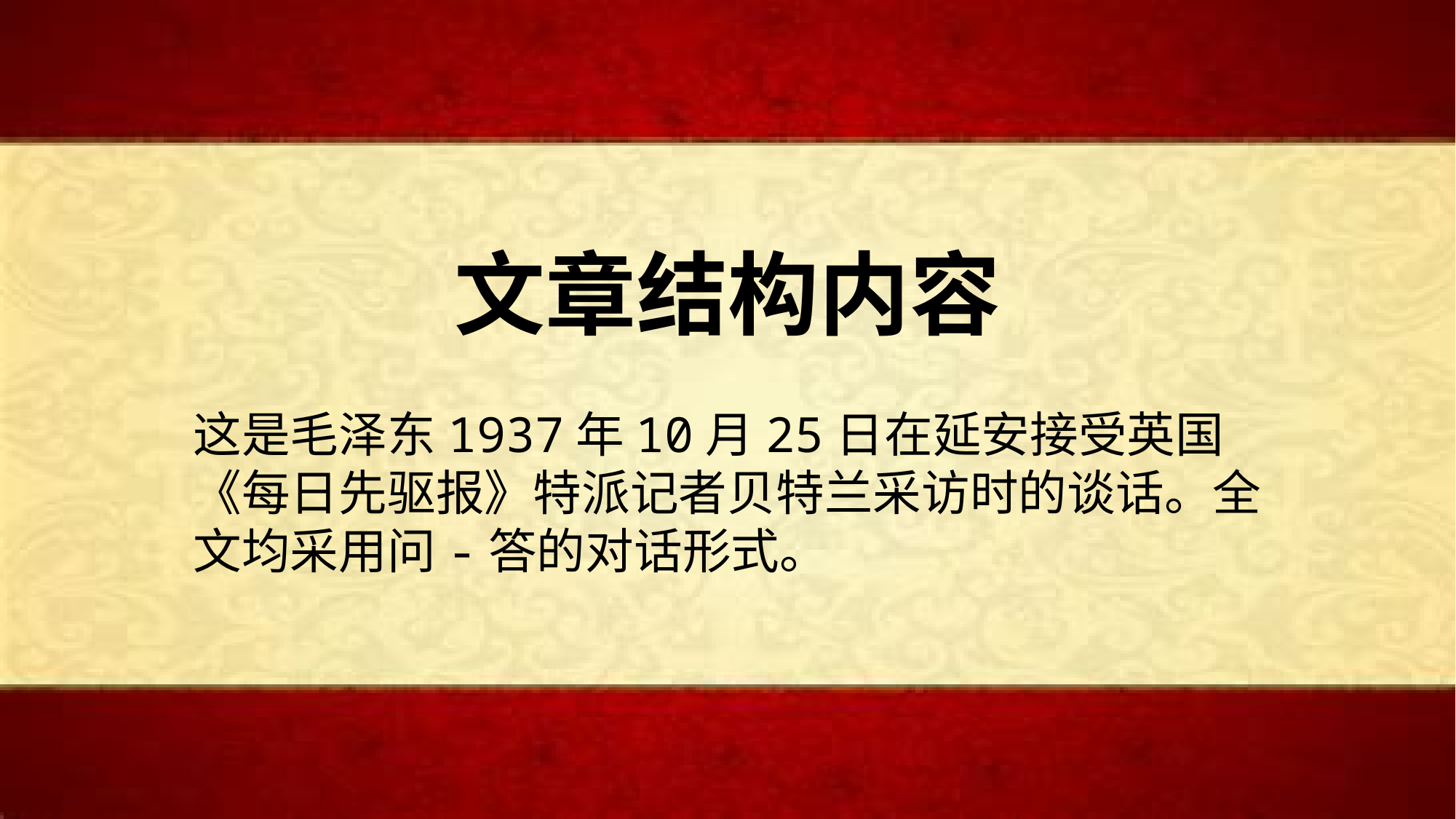

文章结构内容

这是毛泽东1937年10月25日在延安接受英国《每日先驱报》特派记者贝特兰采访时的谈话。全文均采用问-答的对话形式。